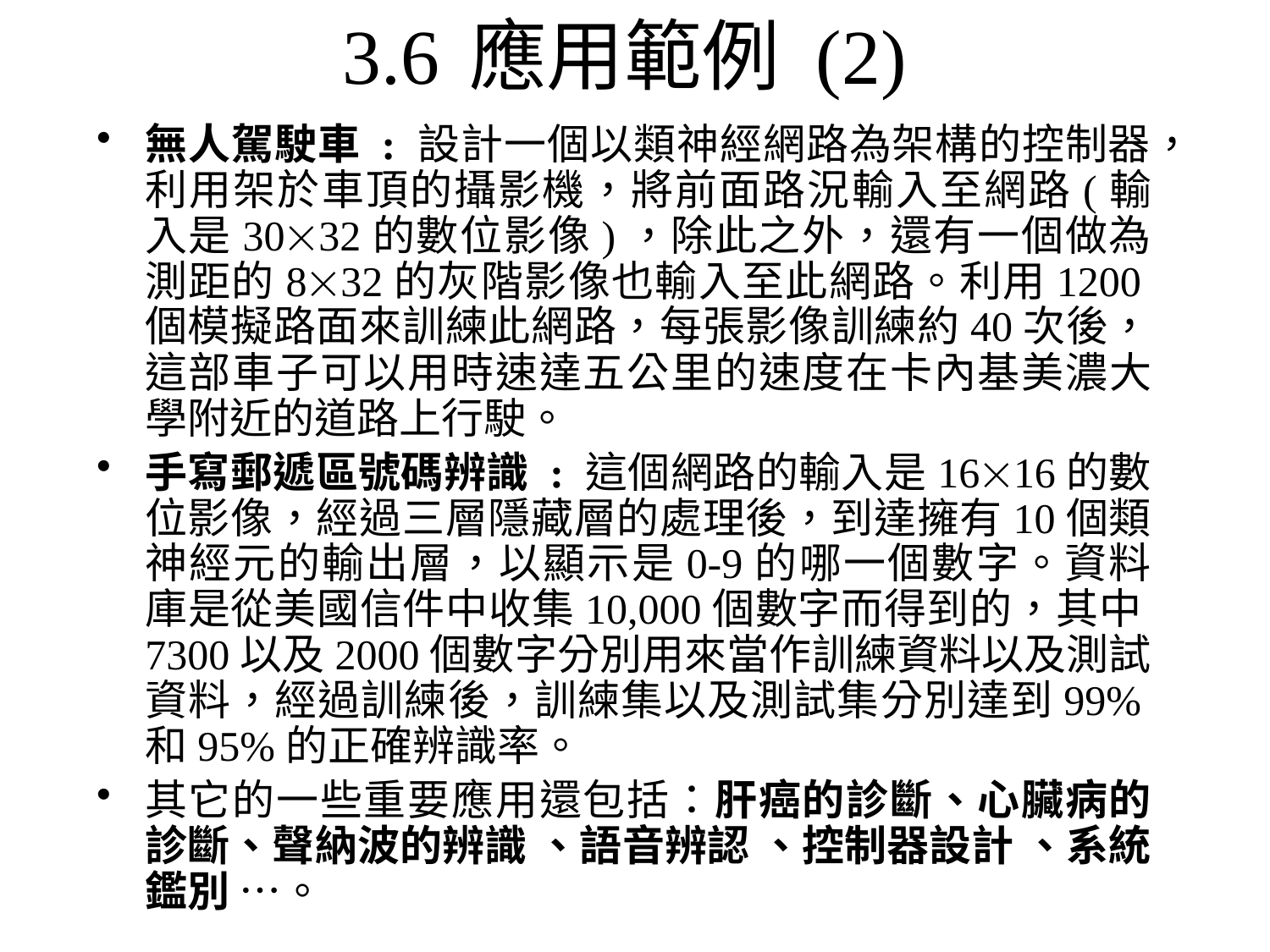

# 3.6	應用範例 (2)
無人駕駛車 : 設計一個以類神經網路為架構的控制器，利用架於車頂的攝影機，將前面路況輸入至網路(輸入是30×32的數位影像)，除此之外，還有一個做為測距的8×32的灰階影像也輸入至此網路。利用1200個模擬路面來訓練此網路，每張影像訓練約40次後，這部車子可以用時速達五公里的速度在卡內基美濃大學附近的道路上行駛。
手寫郵遞區號碼辨識 : 這個網路的輸入是16×16的數位影像，經過三層隱藏層的處理後，到達擁有10個類神經元的輸出層，以顯示是0-9的哪一個數字。資料庫是從美國信件中收集10,000個數字而得到的，其中7300以及2000個數字分別用來當作訓練資料以及測試資料，經過訓練後，訓練集以及測試集分別達到99%和95%的正確辨識率。
其它的一些重要應用還包括：肝癌的診斷、心臟病的診斷、聲納波的辨識 、語音辨認 、控制器設計 、系統鑑別 …。